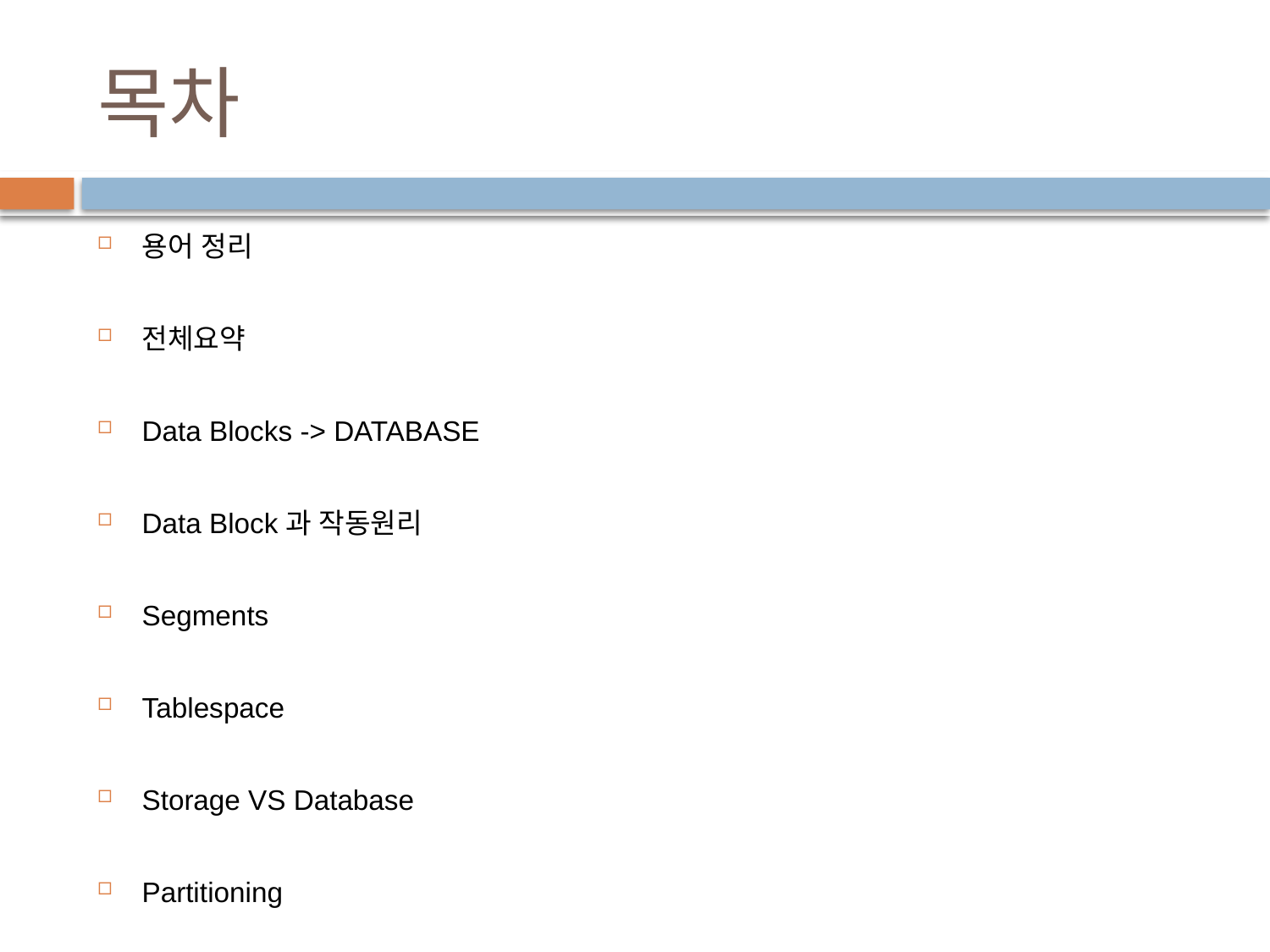

# 목차
용어 정리

전체요약

Data Blocks -> DATABASE

Data Block과 작동원리

Segments

Tablespace

Storage VS Database

Partitioning